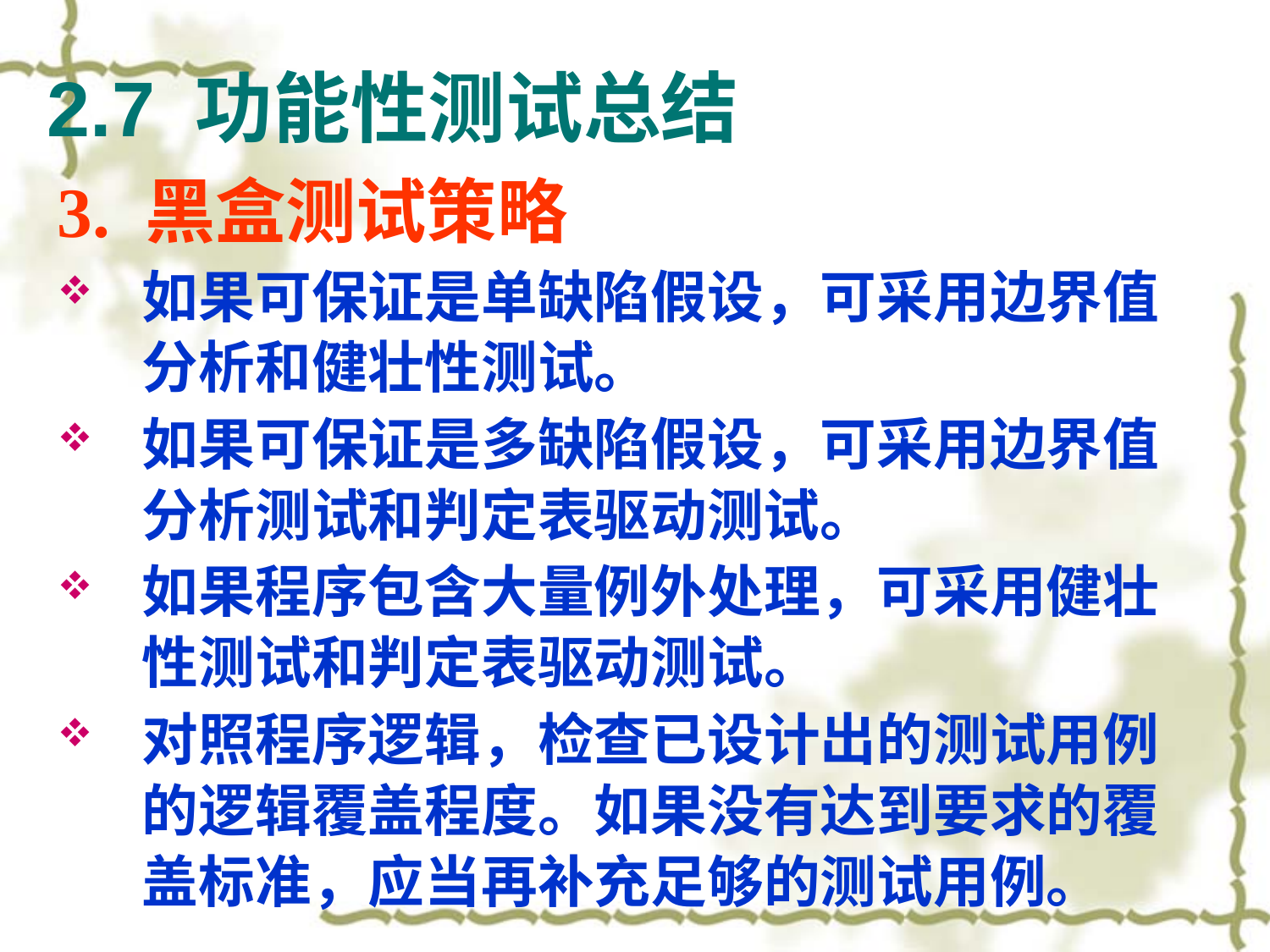

# 2.7 功能性测试总结
3. 黑盒测试策略
如果可保证是单缺陷假设，可采用边界值分析和健壮性测试。
如果可保证是多缺陷假设，可采用边界值分析测试和判定表驱动测试。
如果程序包含大量例外处理，可采用健壮性测试和判定表驱动测试。
对照程序逻辑，检查已设计出的测试用例的逻辑覆盖程度。如果没有达到要求的覆盖标准，应当再补充足够的测试用例。